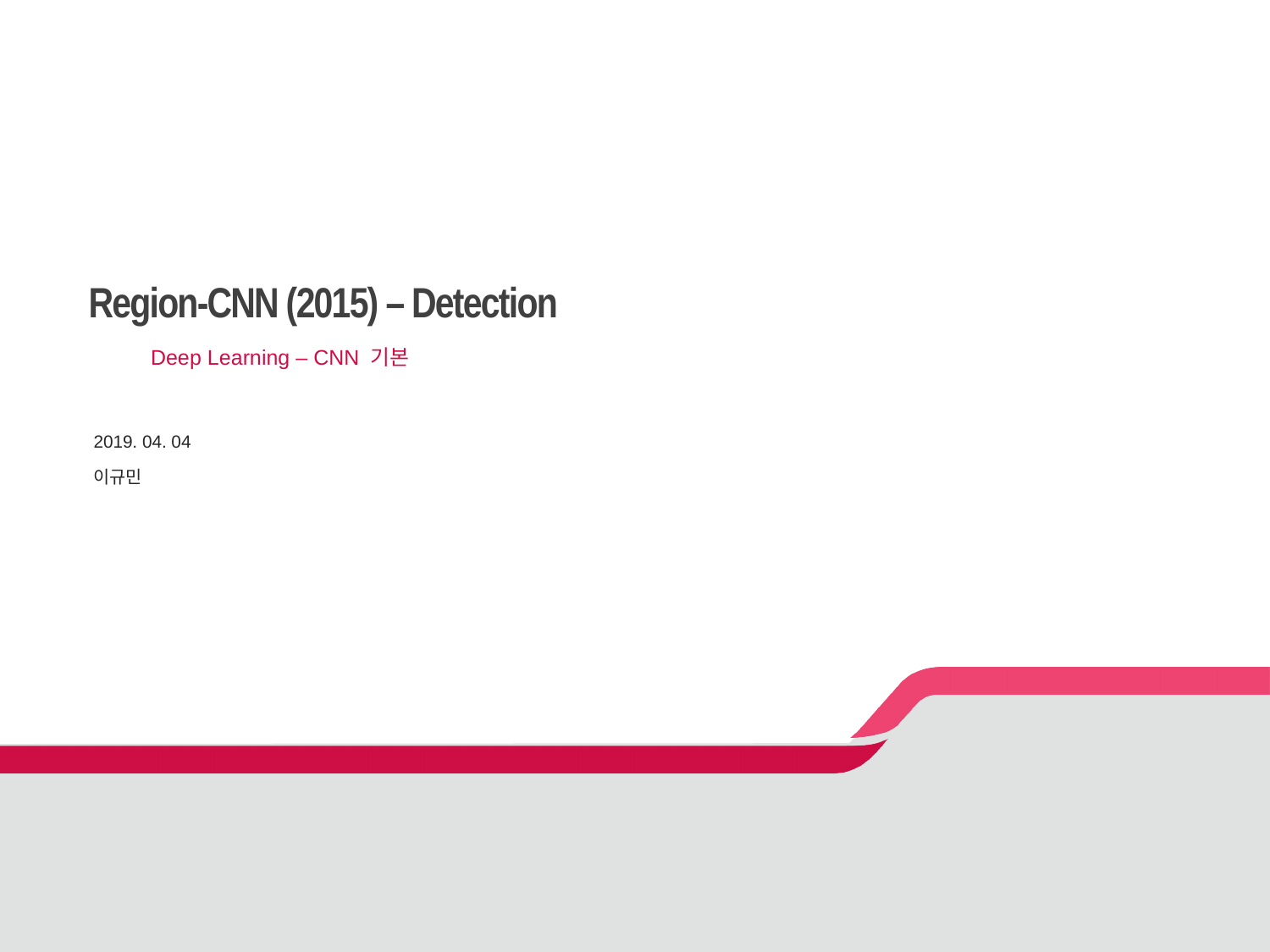

# Region-CNN (2015) – Detection
2019. 04. 04
이규민